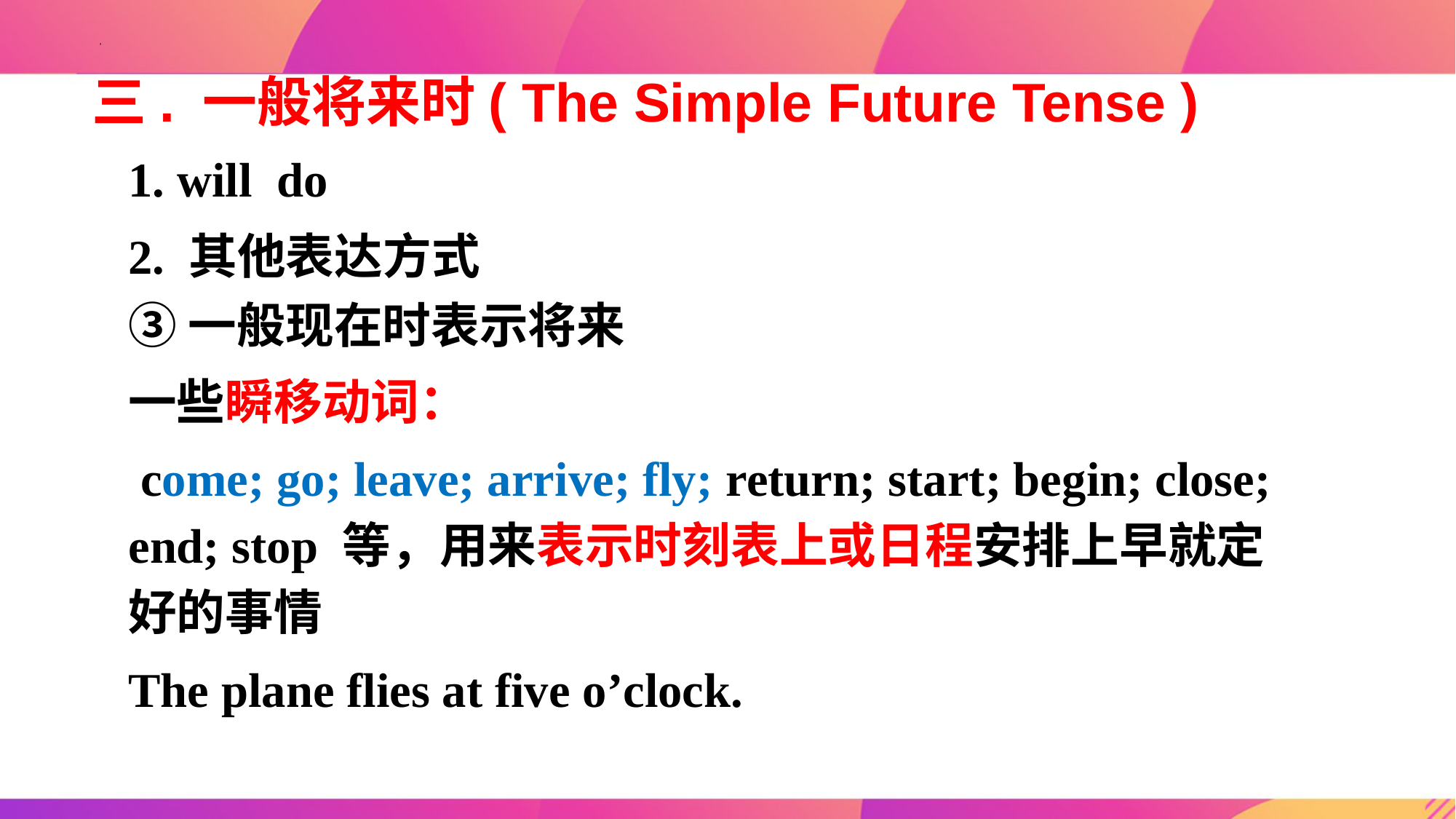

三. 一般将来时( The Simple Future Tense )

1. will  do
2. 其他表达方式

③一般现在时表示将来
一些瞬移动词：
 come; go; leave; arrive; fly; return; start; begin; close; end; stop 等，用来表示时刻表上或日程安排上早就定好的事情
The plane flies at five o’clock.